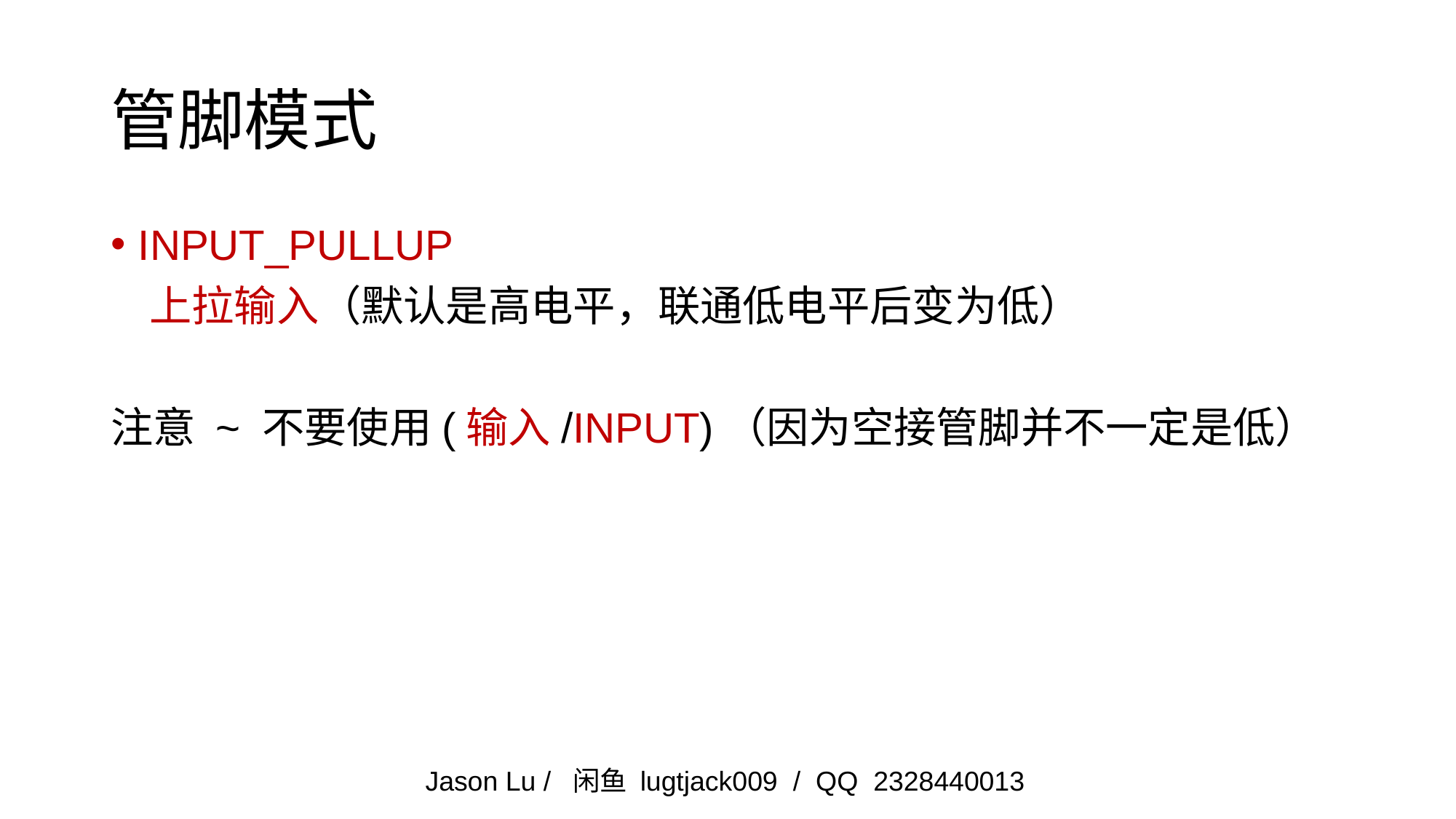

# 管脚模式
INPUT_PULLUP
   上拉输入（默认是高电平，联通低电平后变为低）

注意 ~ 不要使用(输入/INPUT)（因为空接管脚并不一定是低）